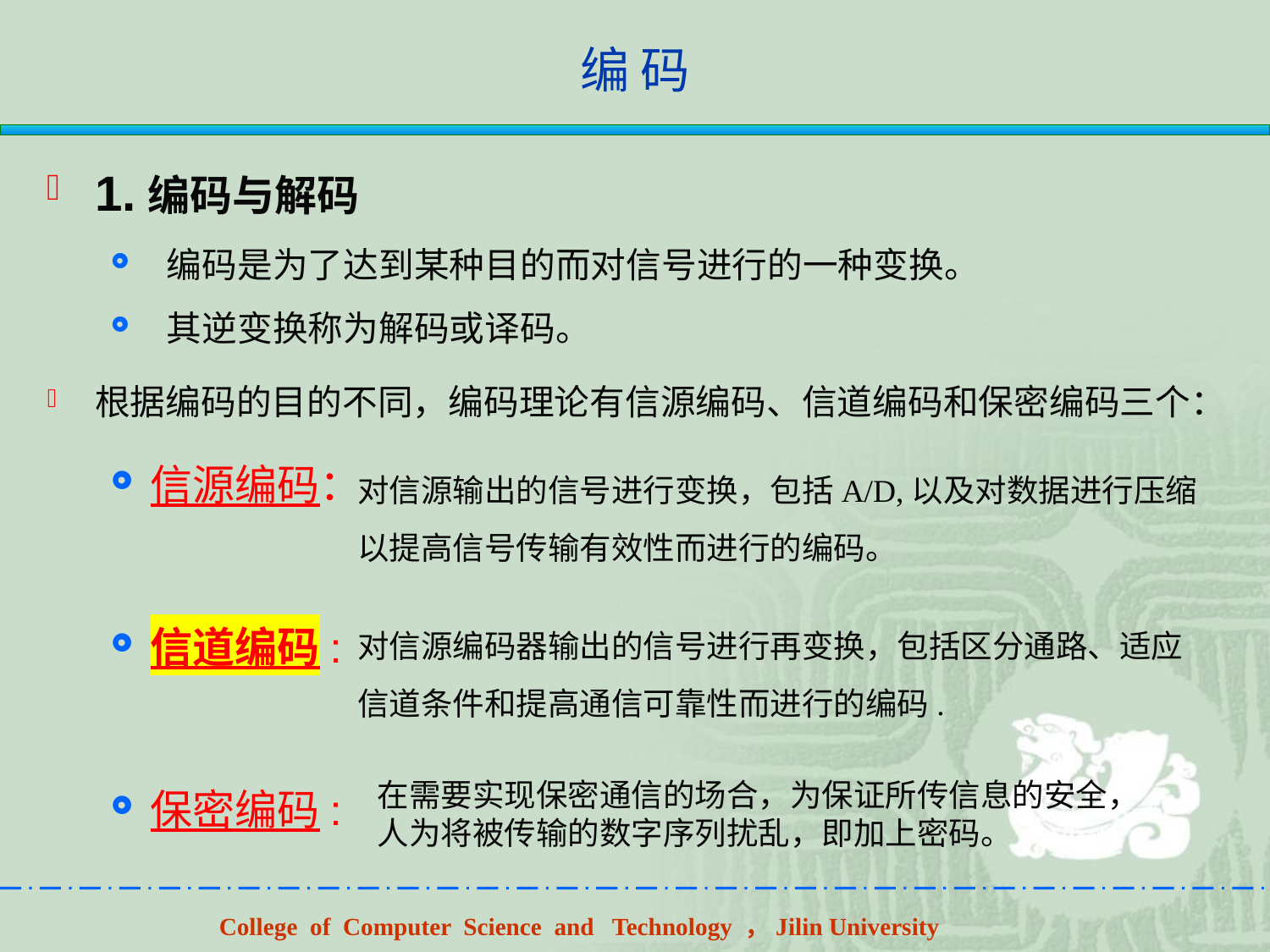

# 编 码
1.编码与解码
 编码是为了达到某种目的而对信号进行的一种变换。
 其逆变换称为解码或译码。
根据编码的目的不同，编码理论有信源编码、信道编码和保密编码三个：
信源编码：

信道编码:

保密编码:
对信源输出的信号进行变换，包括A/D,以及对数据进行压缩以提高信号传输有效性而进行的编码。
对信源编码器输出的信号进行再变换，包括区分通路、适应信道条件和提高通信可靠性而进行的编码.
在需要实现保密通信的场合，为保证所传信息的安全，人为将被传输的数字序列扰乱，即加上密码。